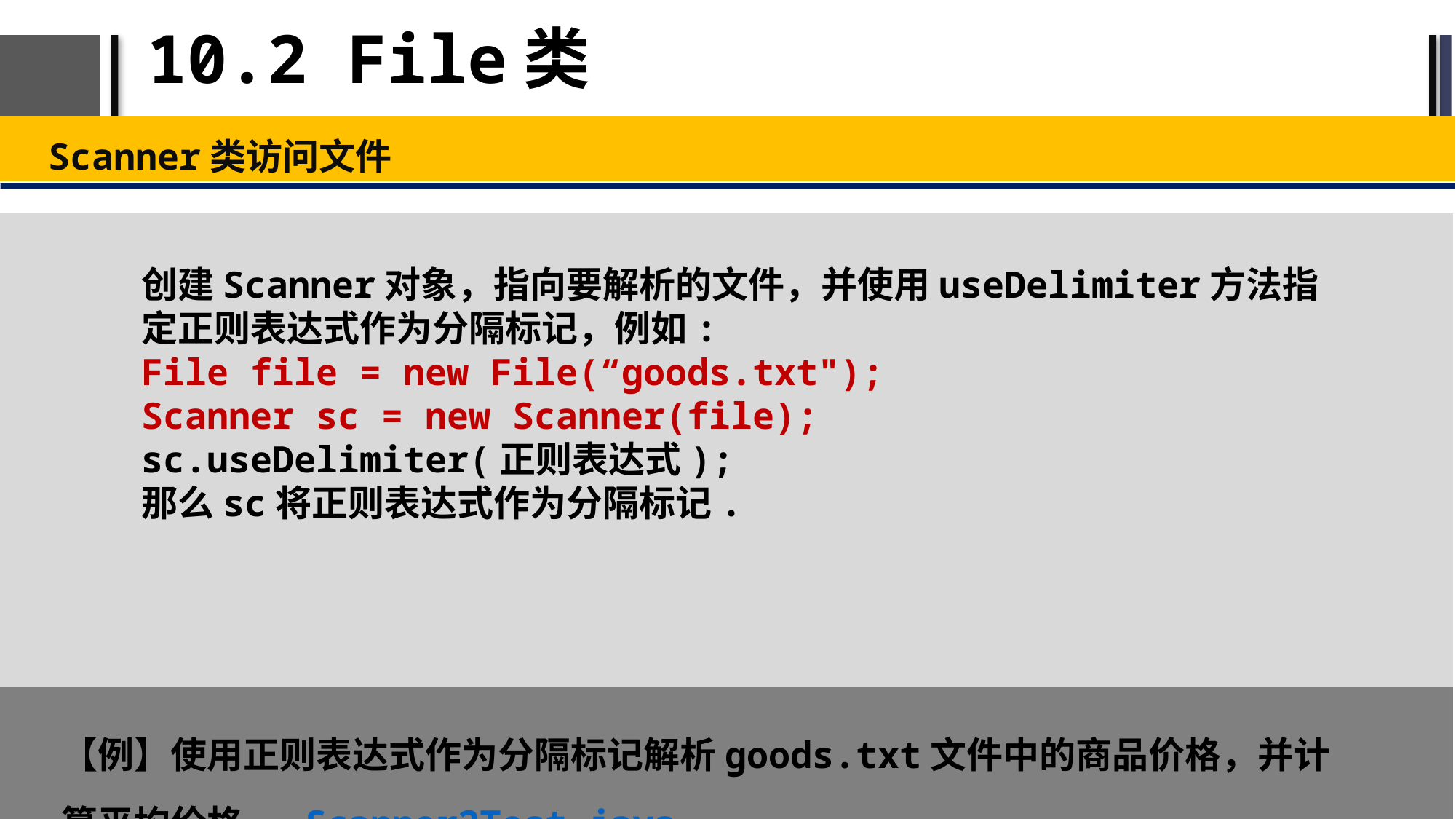

# 10.2 File类

Scanner类访问文件

创建Scanner对象，指向要解析的文件，并使用useDelimiter方法指定正则表达式作为分隔标记，例如:
File file = new File(“goods.txt");
Scanner sc = new Scanner(file);
sc.useDelimiter(正则表达式);
那么sc将正则表达式作为分隔标记.

【例】使用正则表达式作为分隔标记解析goods.txt文件中的商品价格，并计算平均价格。  Scanner2Test.java